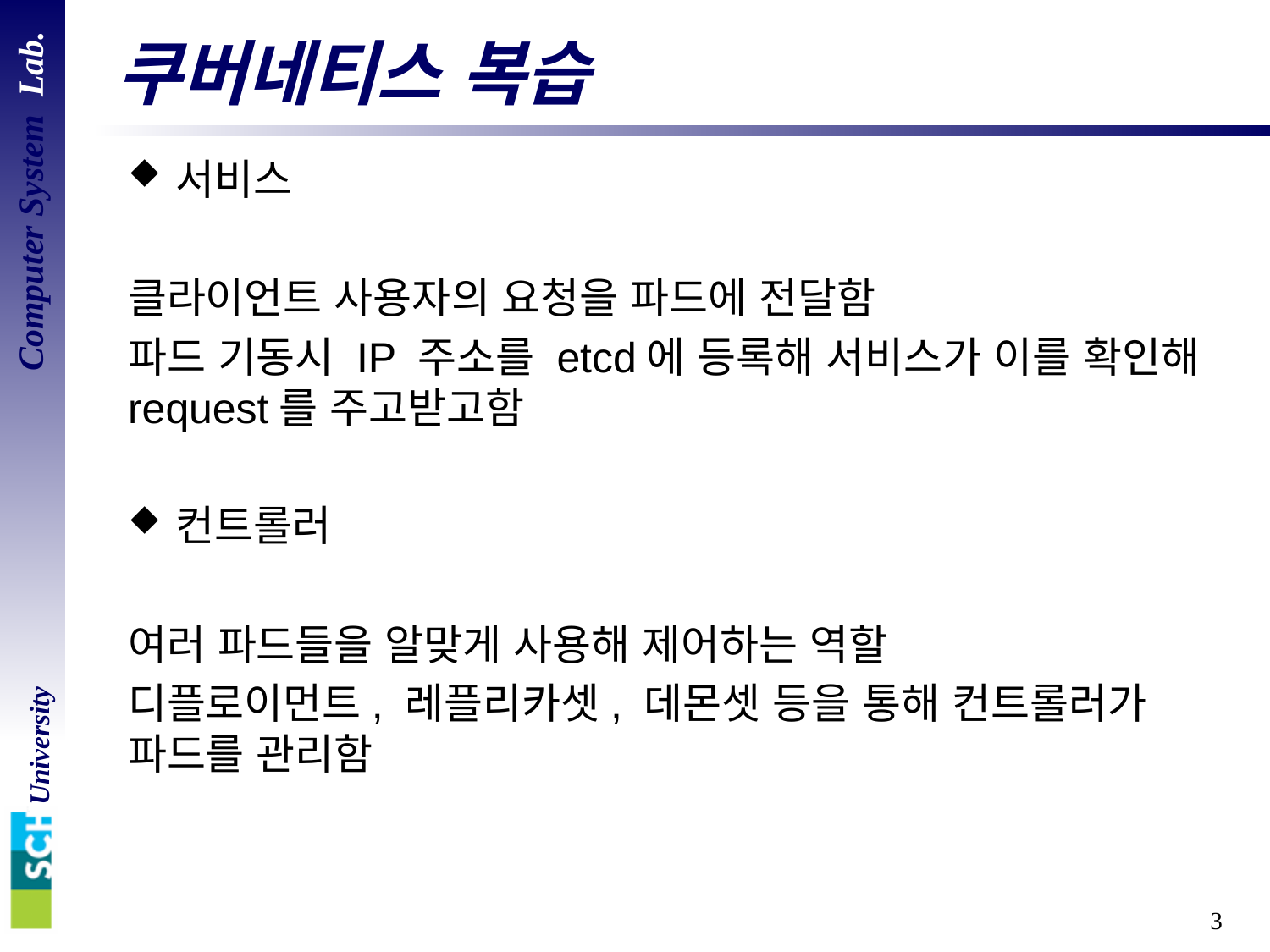

# 쿠버네티스 복습
서비스

클라이언트 사용자의 요청을 파드에 전달함
파드 기동시 IP 주소를 etcd에 등록해 서비스가 이를 확인해 request를 주고받고함

컨트롤러

여러 파드들을 알맞게 사용해 제어하는 역할
디플로이먼트, 레플리카셋, 데몬셋 등을 통해 컨트롤러가 파드를 관리함